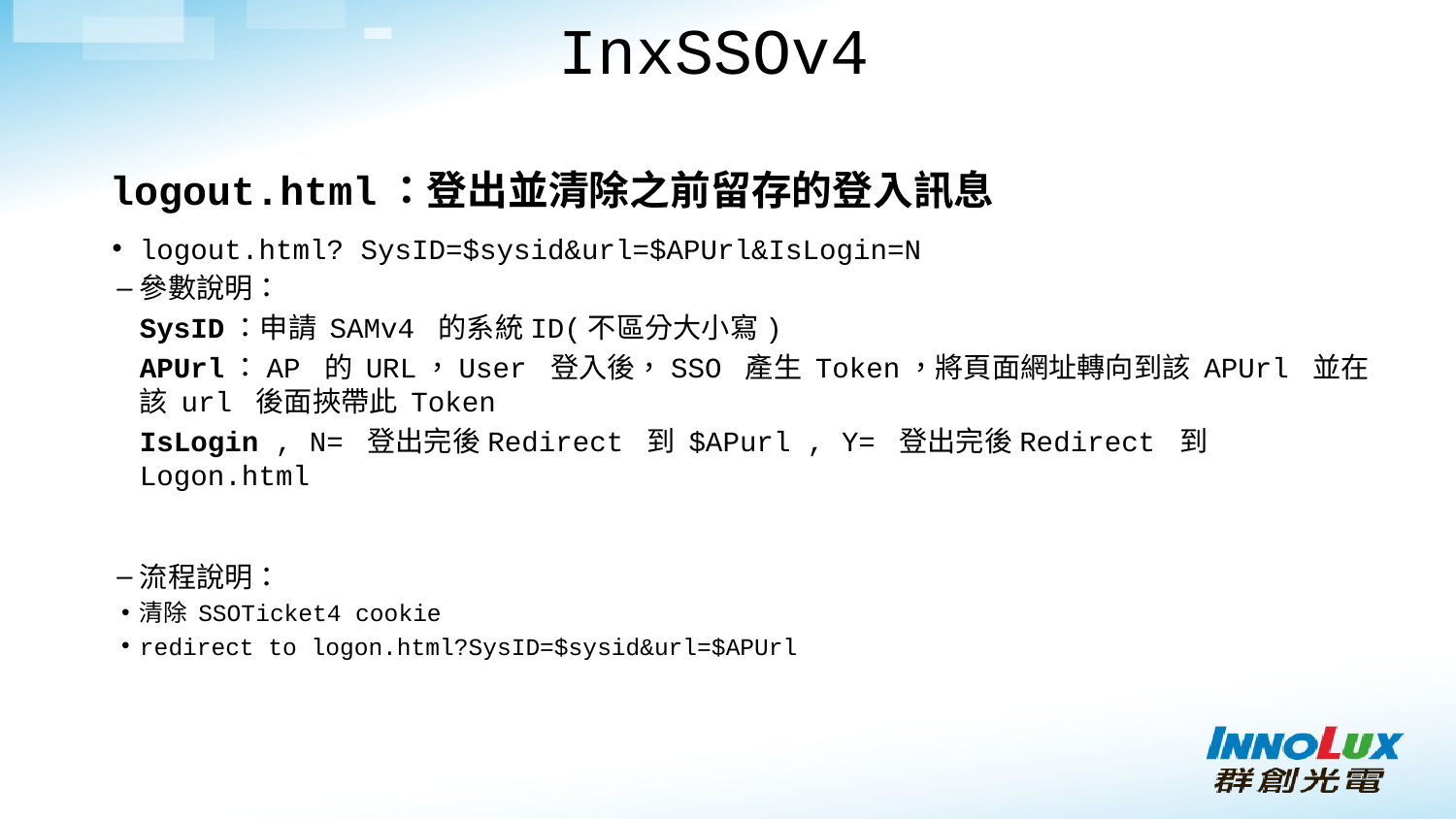

InxSSOv4
logout.html：登出並清除之前留存的登入訊息
logout.html? SysID=$sysid&url=$APUrl&IsLogin=N
參數說明：
SysID：申請 SAMv4 的系統ID(不區分大小寫)
APUrl：AP 的 URL，User 登入後，SSO 產生 Token，將頁面網址轉向到該 APUrl 並在該 url 後面挾帶此 Token
IsLogin , N= 登出完後Redirect 到 $APurl , Y= 登出完後Redirect 到 Logon.html

流程說明：
清除 SSOTicket4 cookie
redirect to logon.html?SysID=$sysid&url=$APUrl